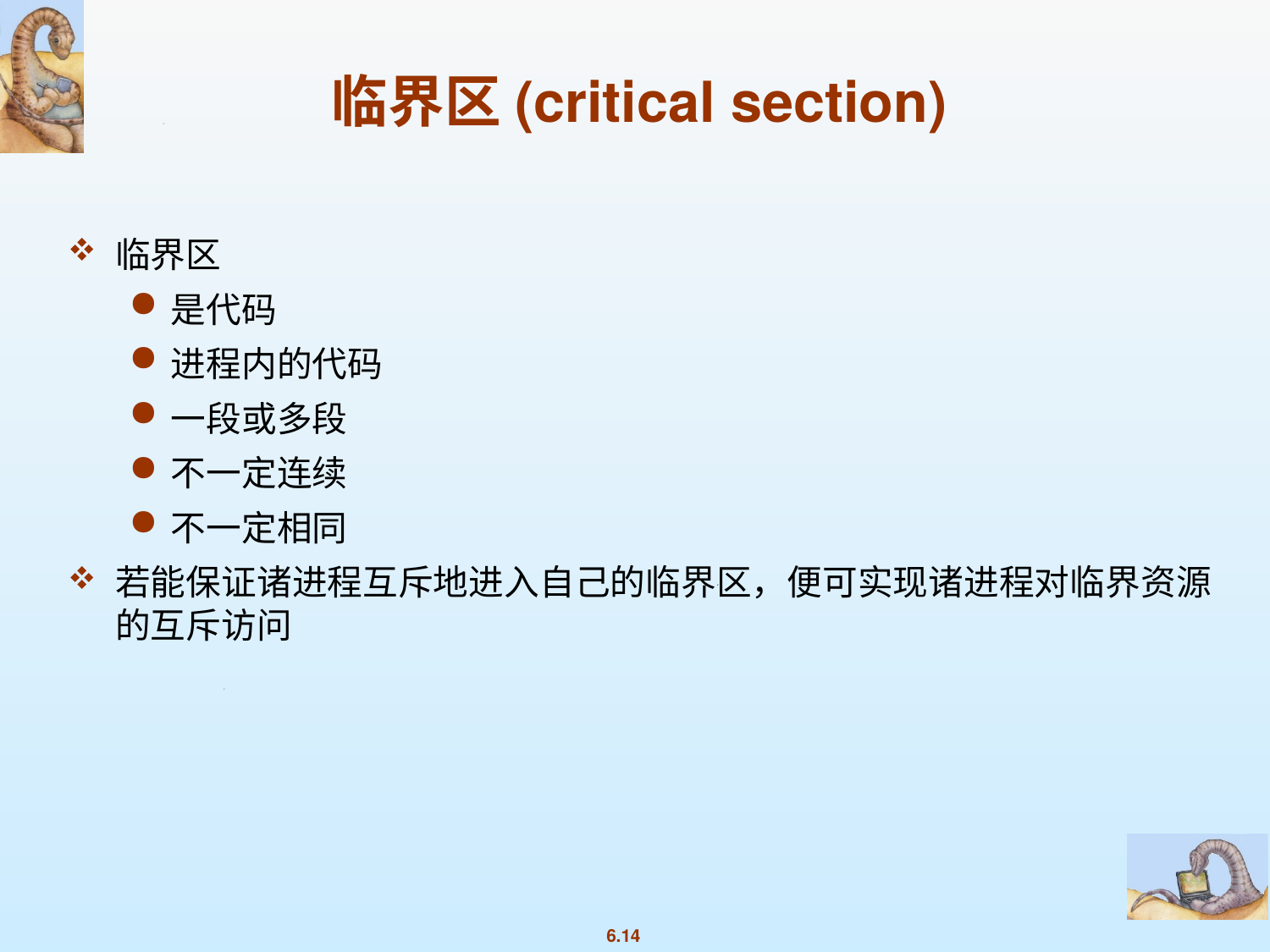

临界区(critical section)
临界区
是代码
进程内的代码
一段或多段
不一定连续
不一定相同
若能保证诸进程互斥地进入自己的临界区，便可实现诸进程对临界资源的互斥访问